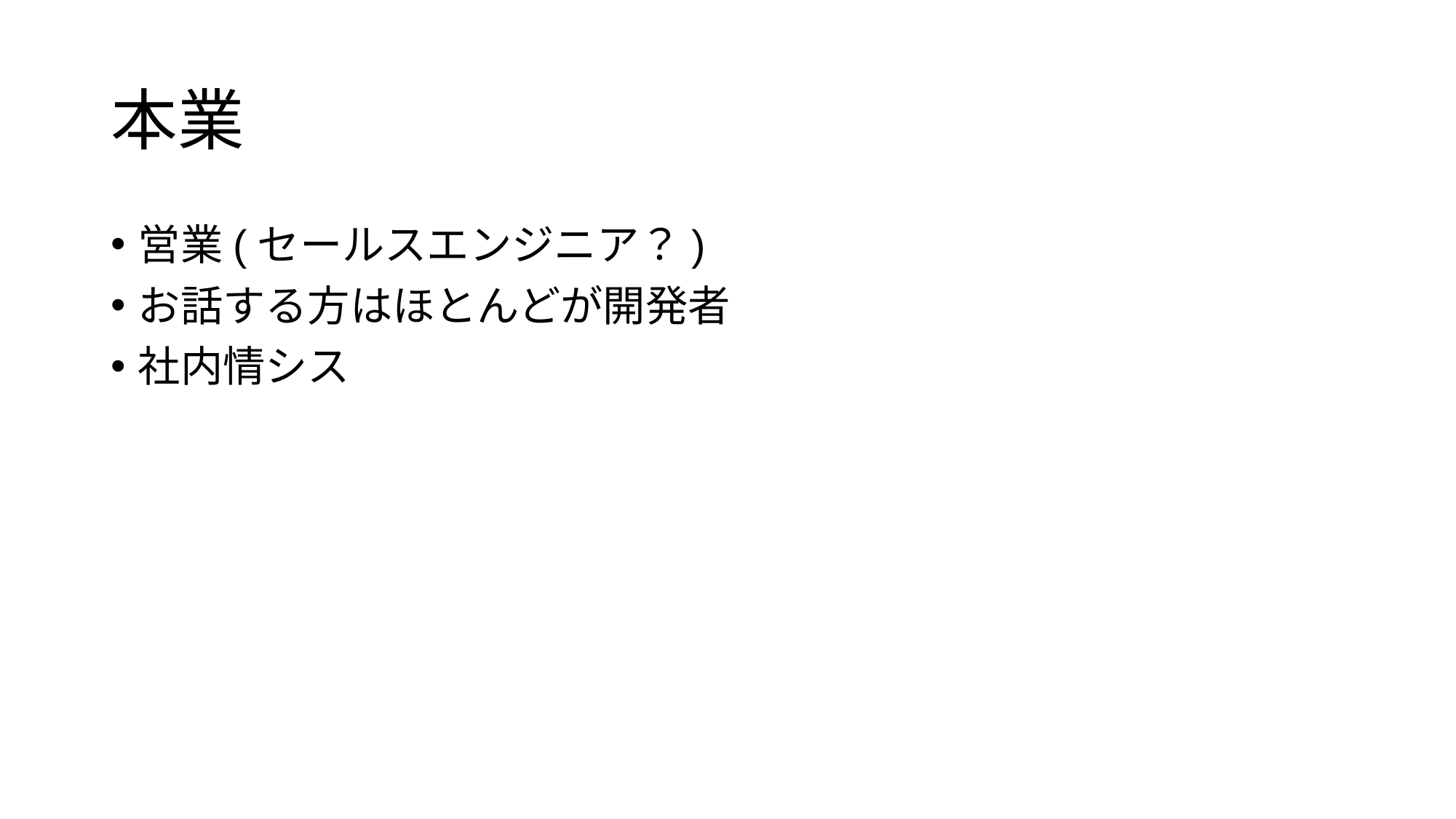

# 本業
営業(セールスエンジニア？)
お話する方はほとんどが開発者
社内情シス